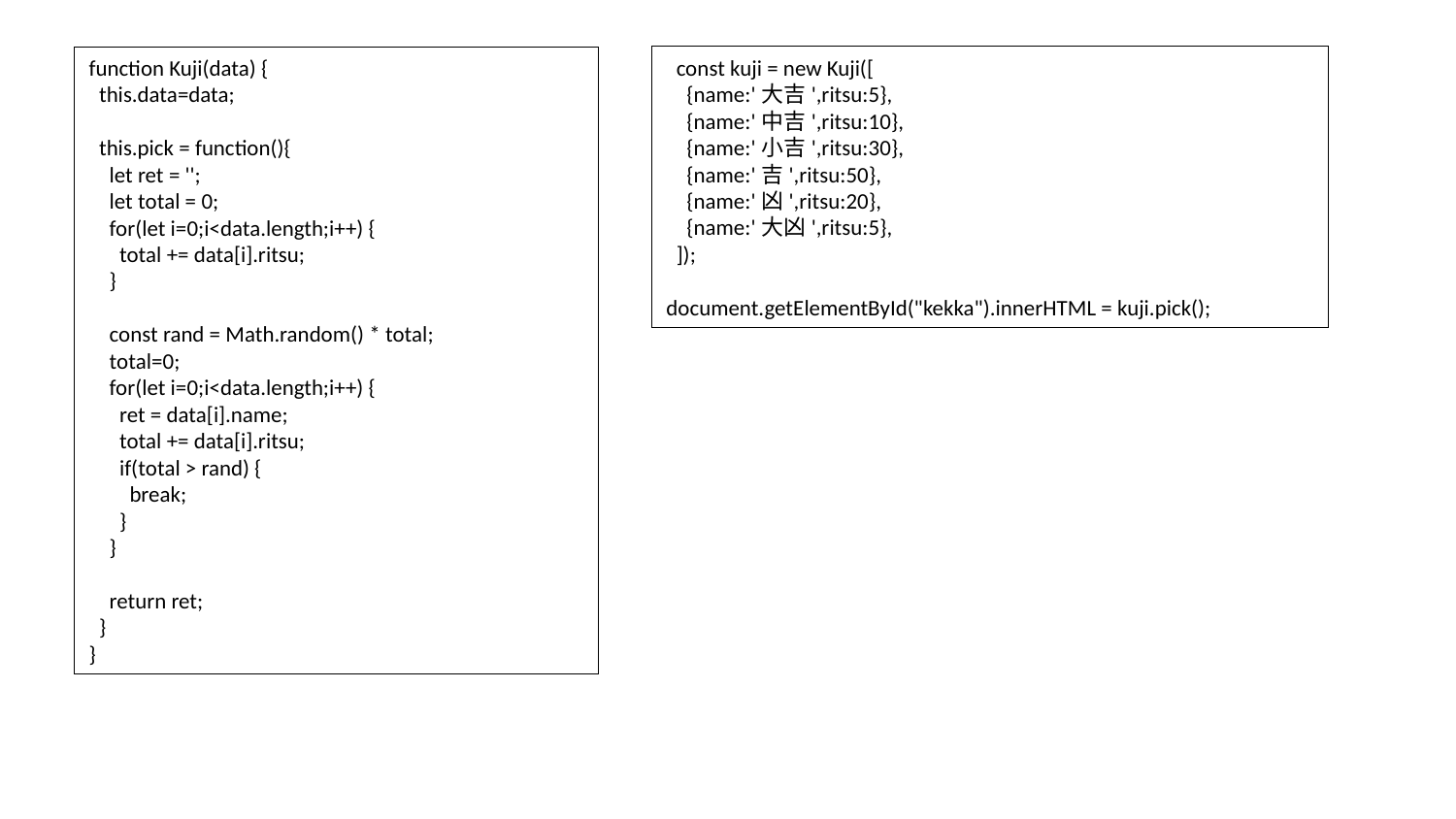

function Kuji(data) {
  this.data=data;

  this.pick = function(){
    let ret = '';
    let total = 0;
    for(let i=0;i<data.length;i++) {
      total += data[i].ritsu;
    }

    const rand = Math.random() * total;
    total=0;
    for(let i=0;i<data.length;i++) {
      ret = data[i].name;
      total += data[i].ritsu;
      if(total > rand) {
        break;
      }
    }

    return ret;
  }
}
  const kuji = new Kuji([
    {name:'大吉',ritsu:5},
    {name:'中吉',ritsu:10},
    {name:'小吉',ritsu:30},
    {name:'吉',ritsu:50},
    {name:'凶',ritsu:20},
    {name:'大凶',ritsu:5},
  ]);
document.getElementById("kekka").innerHTML = kuji.pick();